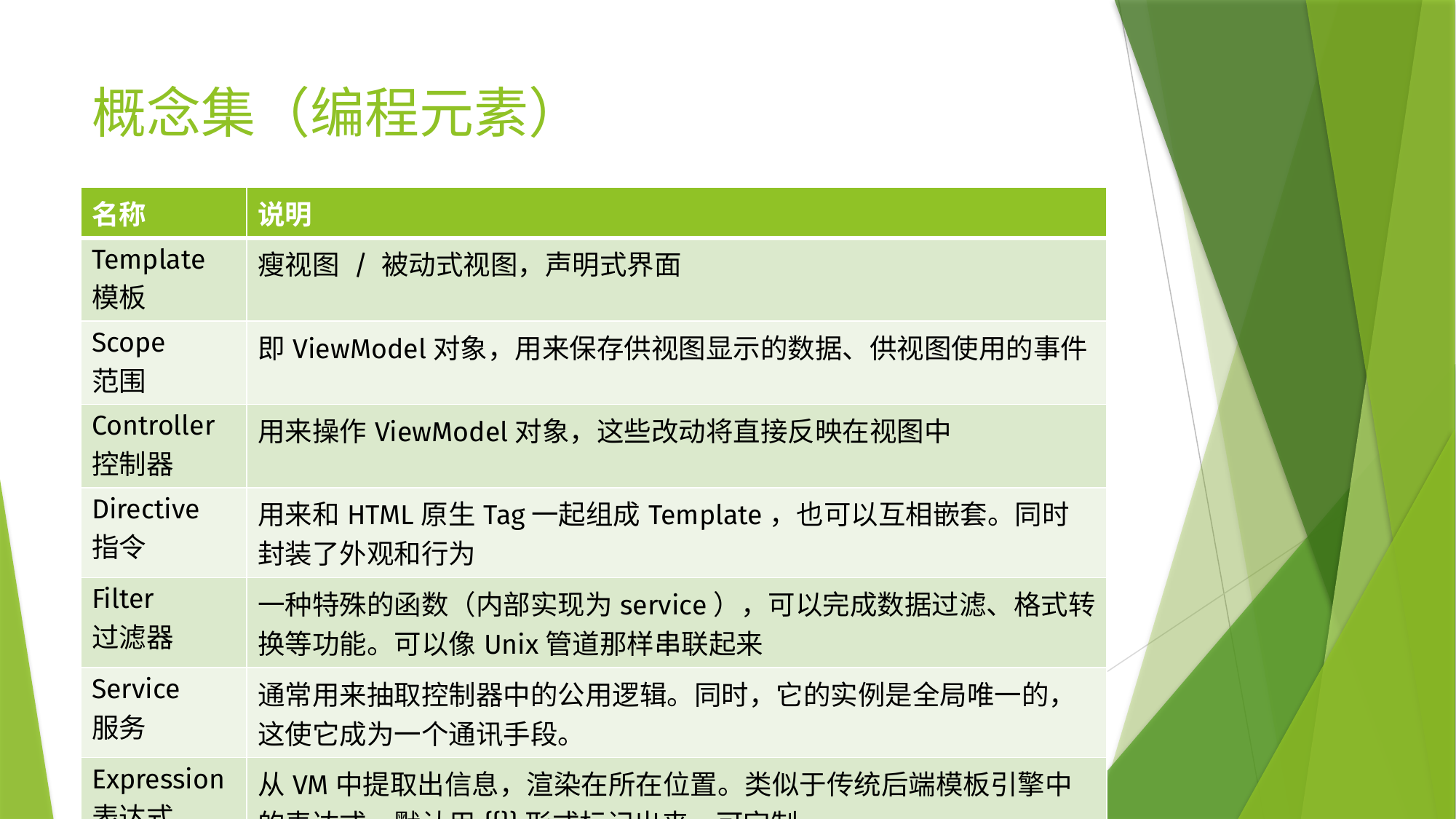

# 概念集（编程元素）
| 名称 | 说明 |
| --- | --- |
| Template 模板 | 瘦视图 / 被动式视图，声明式界面 |
| Scope 范围 | 即ViewModel对象，用来保存供视图显示的数据、供视图使用的事件 |
| Controller 控制器 | 用来操作ViewModel对象，这些改动将直接反映在视图中 |
| Directive 指令 | 用来和HTML原生Tag一起组成Template，也可以互相嵌套。同时封装了外观和行为 |
| Filter 过滤器 | 一种特殊的函数（内部实现为service），可以完成数据过滤、格式转换等功能。可以像Unix管道那样串联起来 |
| Service 服务 | 通常用来抽取控制器中的公用逻辑。同时，它的实例是全局唯一的，这使它成为一个通讯手段。 |
| Expression 表达式 | 从VM中提取出信息，渲染在所在位置。类似于传统后端模板引擎中的表达式。默认用{{}}形式标记出来，可定制 |